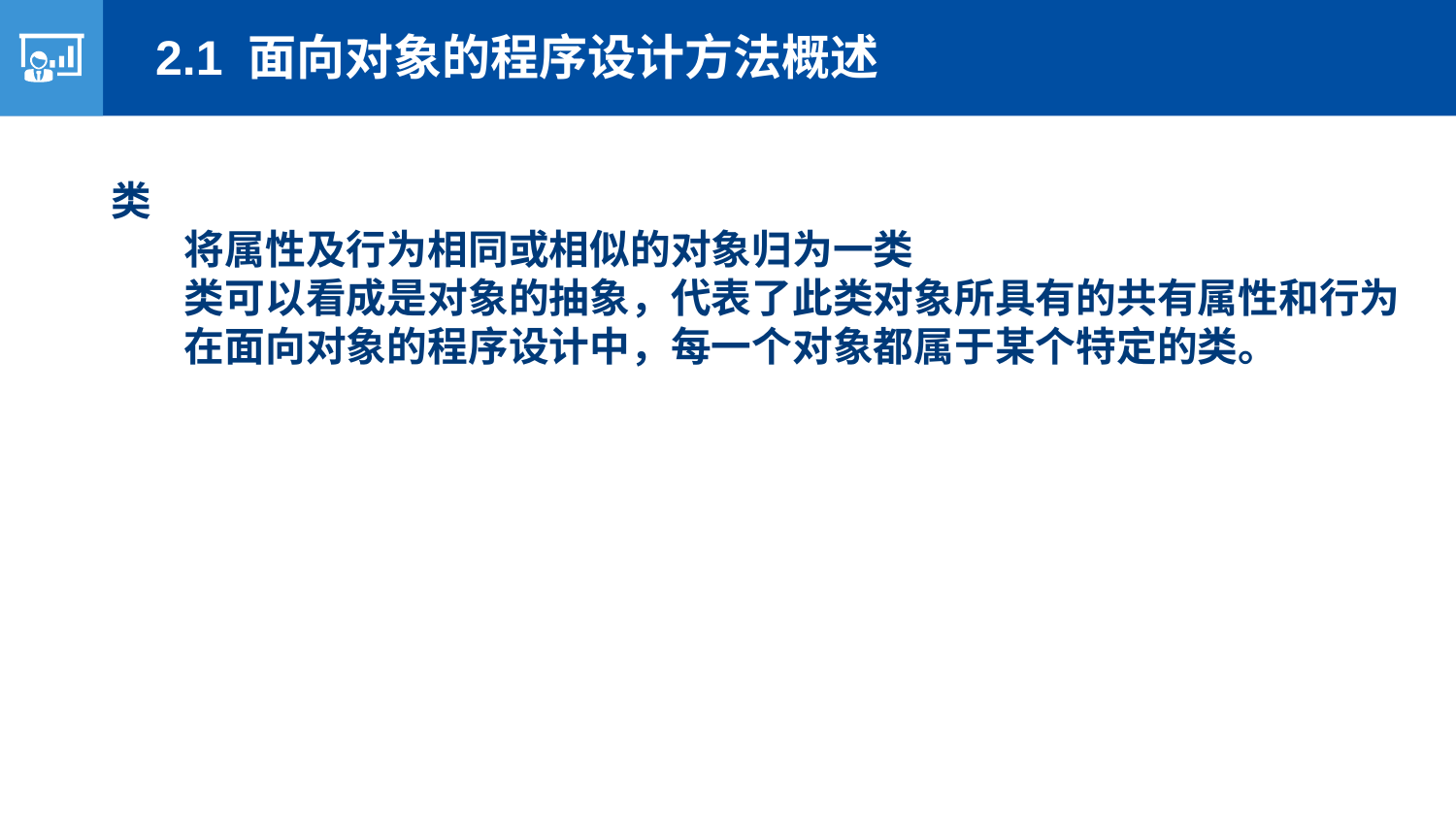

2.1 面向对象的程序设计方法概述
类
将属性及行为相同或相似的对象归为一类
类可以看成是对象的抽象，代表了此类对象所具有的共有属性和行为
在面向对象的程序设计中，每一个对象都属于某个特定的类。